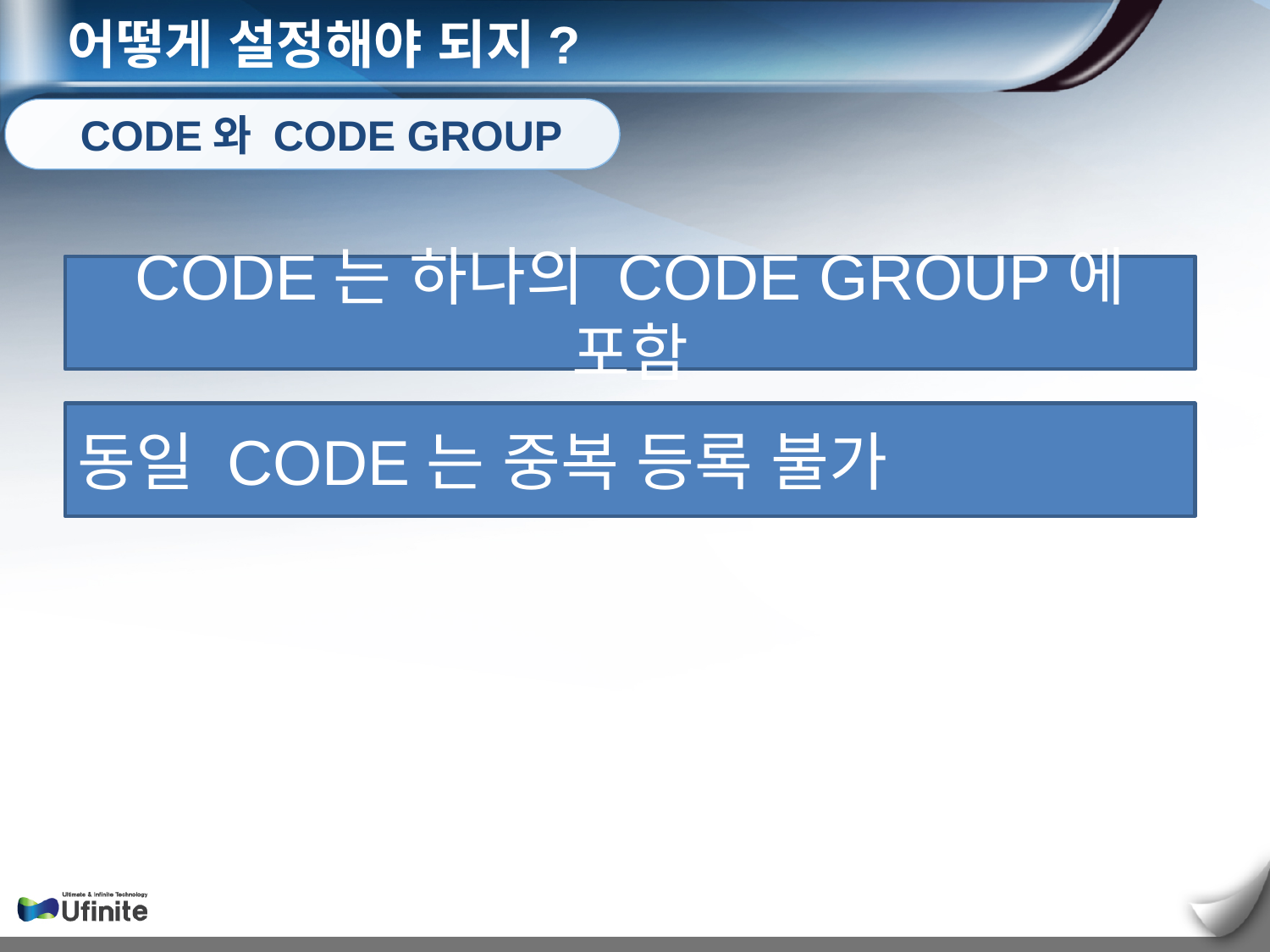

어떻게 설정해야 되지?
CODE와 CODE GROUP
CODE는 하나의 CODE GROUP에 포함
동일 CODE는 중복 등록 불가